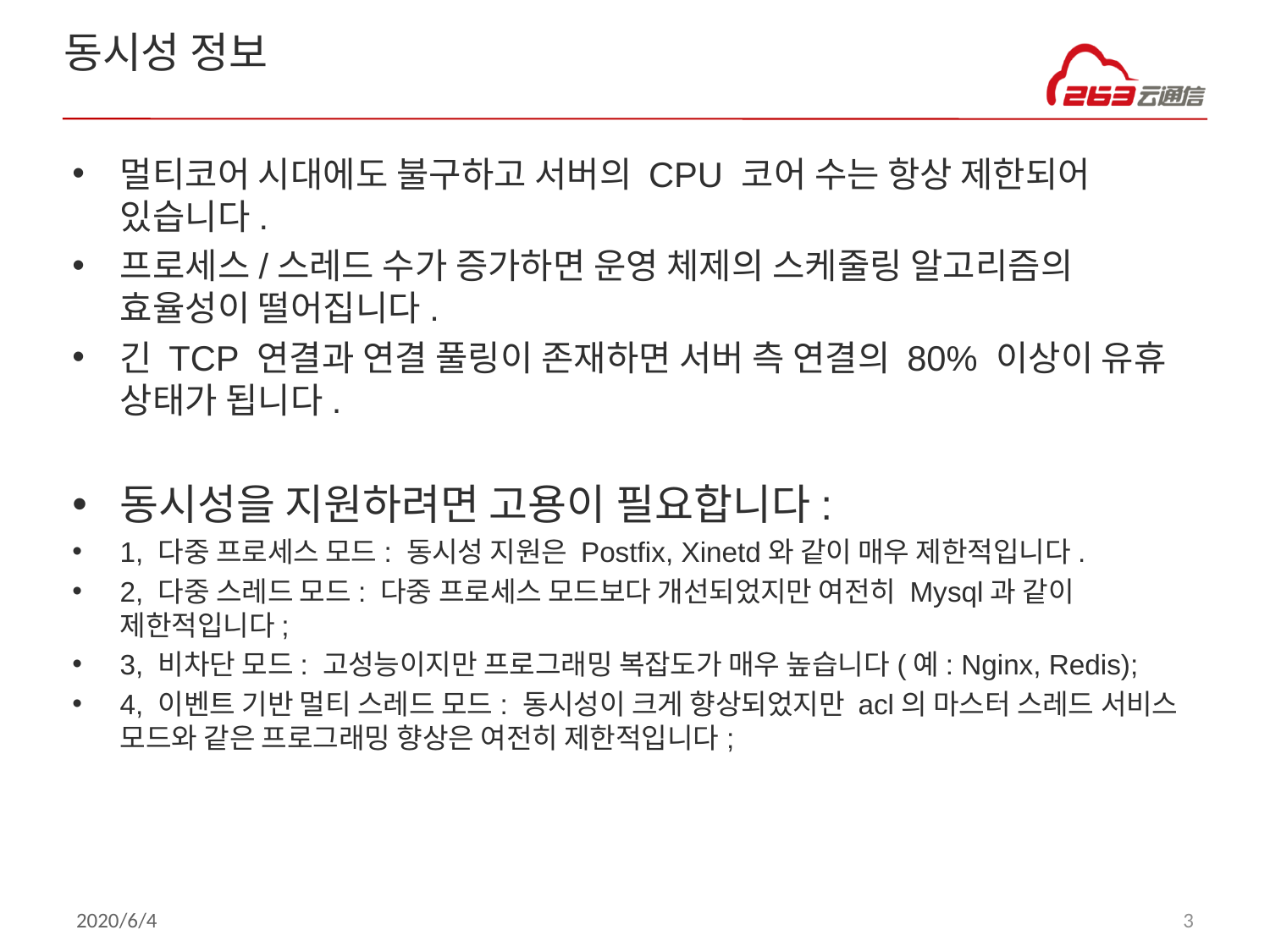

# 동시성 정보
멀티코어 시대에도 불구하고 서버의 CPU 코어 수는 항상 제한되어 있습니다.
프로세스/스레드 수가 증가하면 운영 체제의 스케줄링 알고리즘의 효율성이 떨어집니다.
긴 TCP 연결과 연결 풀링이 존재하면 서버 측 연결의 80% 이상이 유휴 상태가 됩니다.

동시성을 지원하려면 고용이 필요합니다:
1, 다중 프로세스 모드: 동시성 지원은 Postfix, Xinetd와 같이 매우 제한적입니다.
2, 다중 스레드 모드: 다중 프로세스 모드보다 개선되었지만 여전히 Mysql과 같이 제한적입니다;
3, 비차단 모드: 고성능이지만 프로그래밍 복잡도가 매우 높습니다(예: Nginx, Redis);
4, 이벤트 기반 멀티 스레드 모드: 동시성이 크게 향상되었지만 acl의 마스터 스레드 서비스 모드와 같은 프로그래밍 향상은 여전히 제한적입니다;